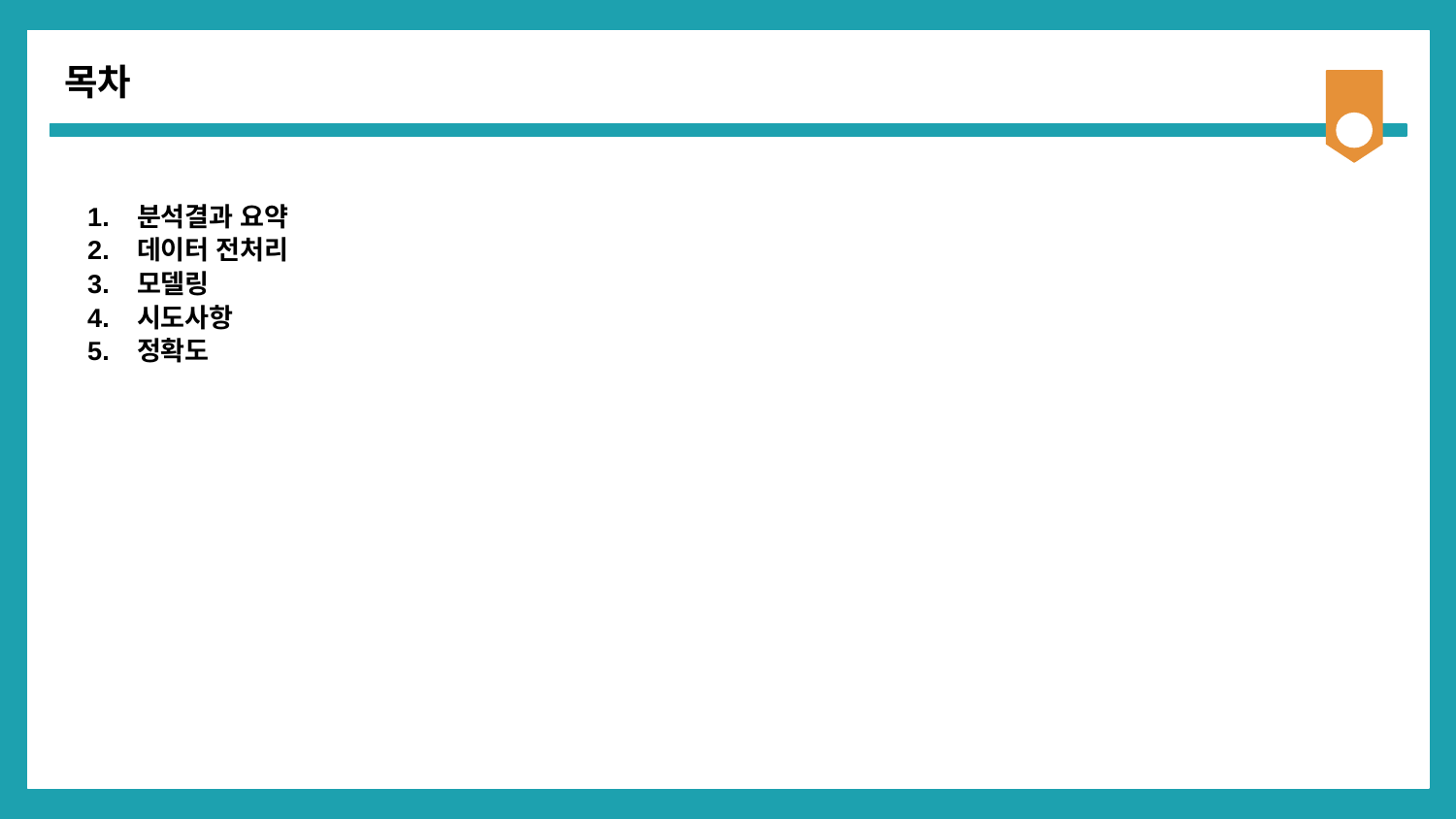

목차

분석결과 요약
데이터 전처리
모델링
시도사항
정확도